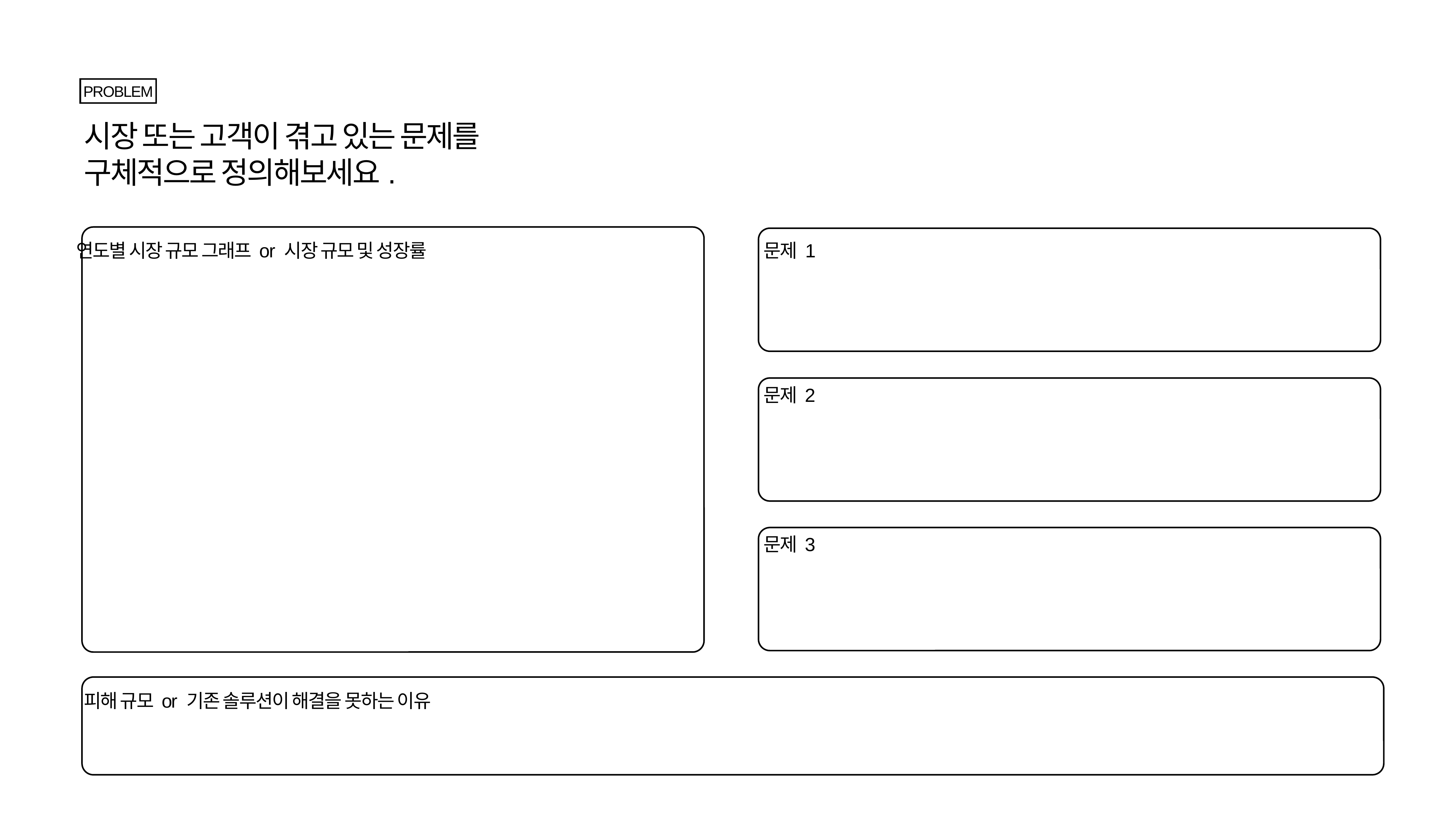

PROBLEM
시장 또는 고객이 겪고 있는 문제를
구체적으로 정의해보세요.

연도별 시장 규모 그래프 or 시장 규모 및 성장률
문제 1

문제 2

문제 3

피해 규모 or 기존 솔루션이 해결을 못하는 이유